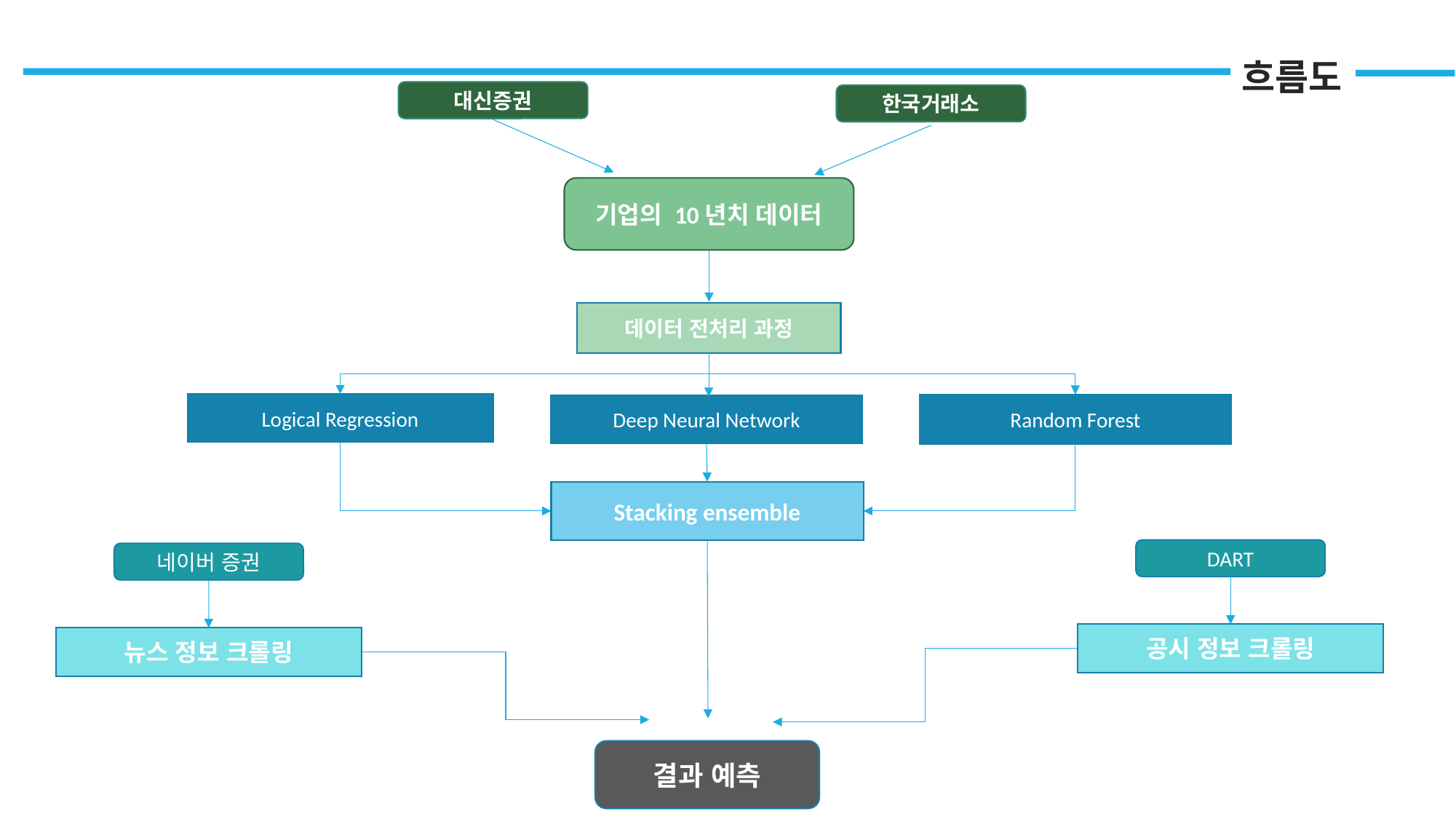

흐름도

대신증권
한국거래소
기업의 10년치 데이터
데이터 전처리 과정
Logical Regression
Random Forest
Deep Neural Network
Stacking ensemble
DART
네이버 증권
공시 정보 크롤링
뉴스 정보 크롤링
결과 예측